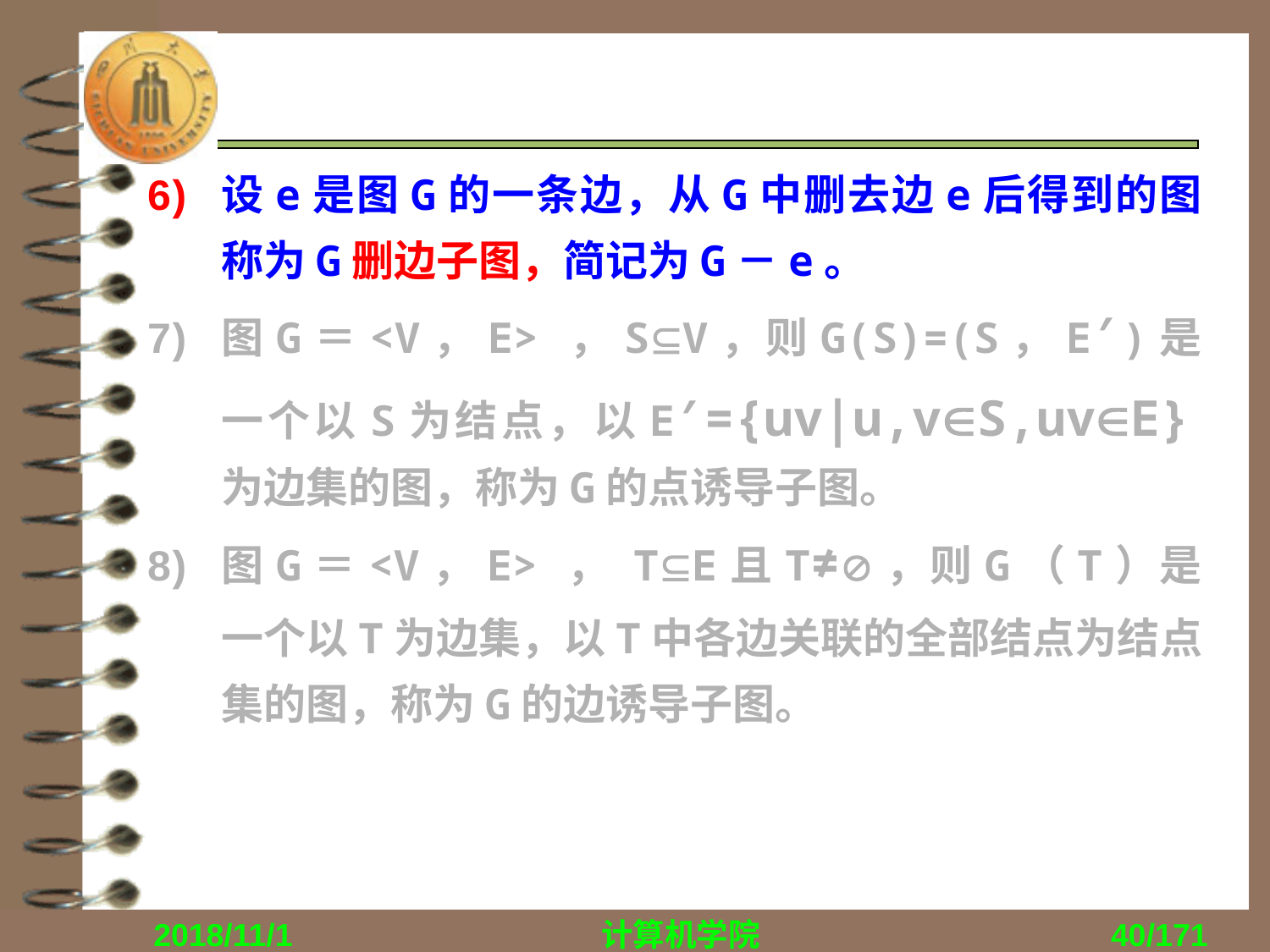

#
设e是图G的一条边，从G中删去边e后得到的图称为G删边子图，简记为G－e。
图G＝<V，E> ，S⊆V，则G(S)=(S，E′)是一个以S为结点，以E′={uv|u,v∈S,uv∈E}为边集的图，称为G的点诱导子图。
图G＝<V，E> ， T⊆E且T≠∅，则G（T）是一个以T为边集，以T中各边关联的全部结点为结点集的图，称为G的边诱导子图。
2018/11/1
计算机学院
40/171